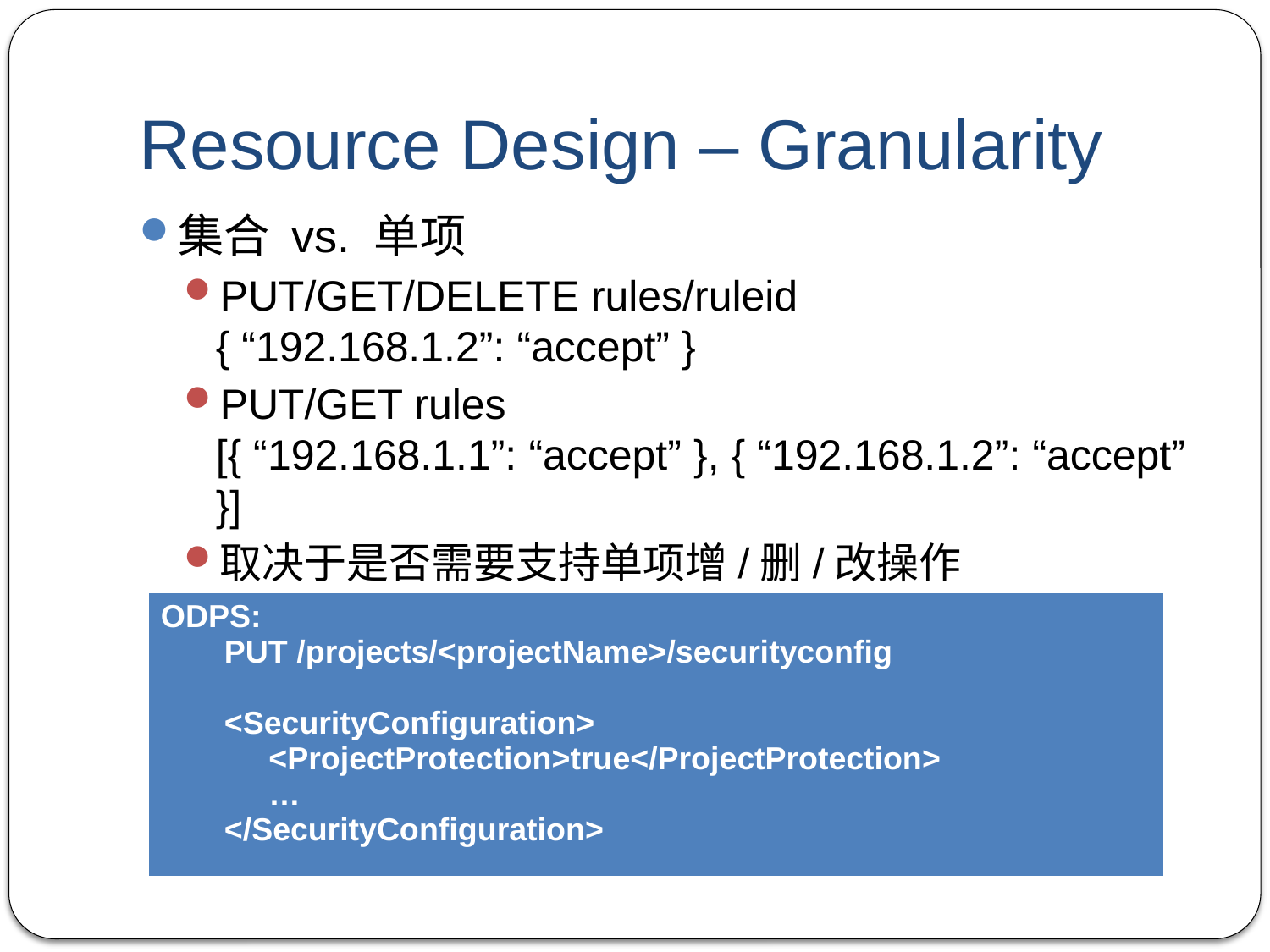

# Resource Design – Granularity
集合 vs. 单项
PUT/GET/DELETE rules/ruleid
{ “192.168.1.2”: “accept” }
PUT/GET rules
[{ “192.168.1.1”: “accept” }, { “192.168.1.2”: “accept” }]
取决于是否需要支持单项增/删/改操作
| ODPS: PUT /projects/<projectName>/securityconfig <SecurityConfiguration> <ProjectProtection>true</ProjectProtection> … </SecurityConfiguration> |
| --- |